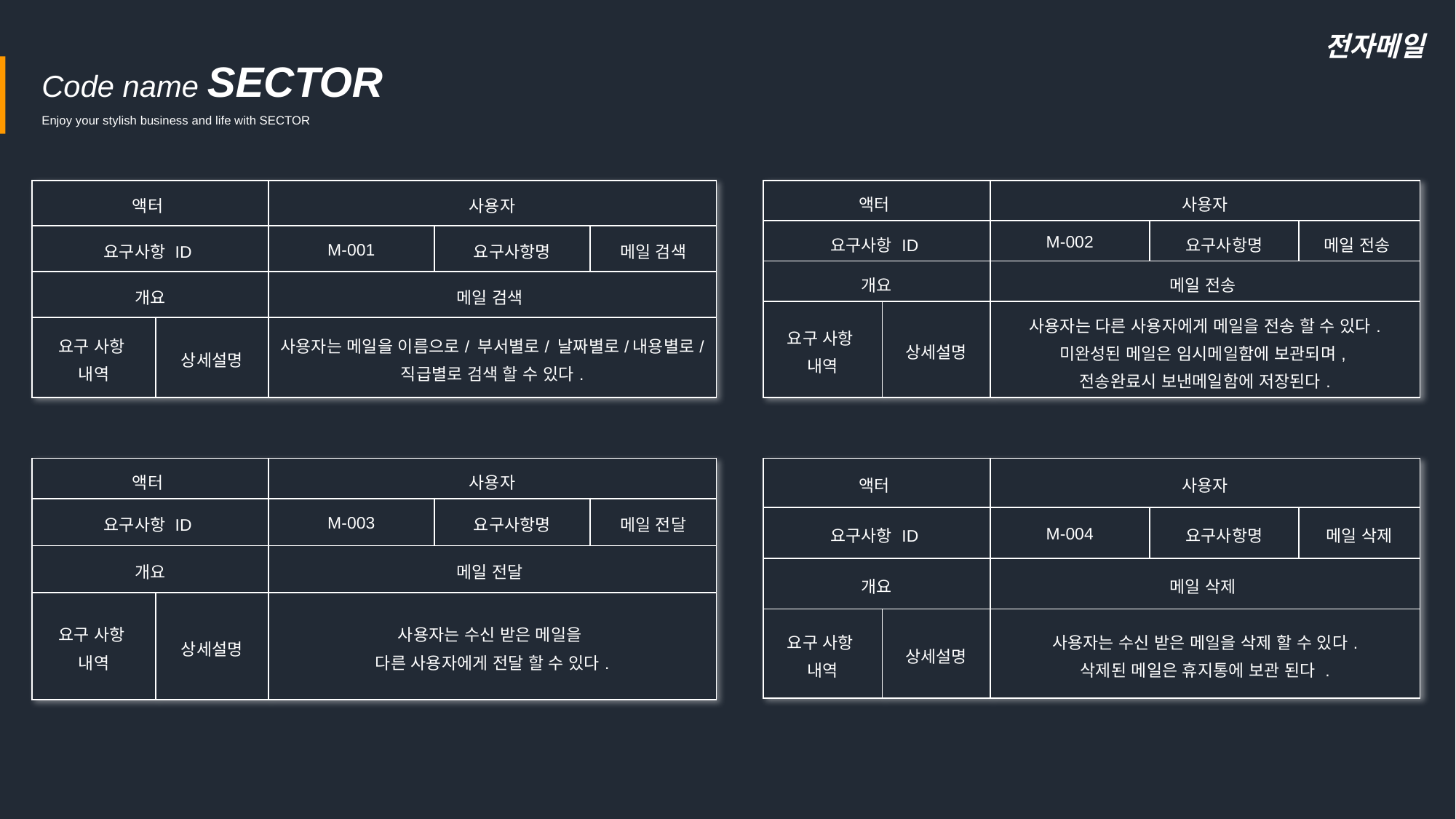

Code name SECTOR
Enjoy your stylish business and life with SECTOR
전자메일

| 액터 |  | 사용자 |  |  |
| --- | --- | --- | --- | --- |
| 요구사항 ID |  | M-001 | 요구사항명 | 메일 검색 |
| 개요 |  | 메일 검색 |  |  |
| 요구 사항 내역 | 상세설명 | 사용자는 메일을 이름으로/ 부서별로/ 날짜별로/내용별로/ 직급별로 검색 할 수 있다. |  |  |
| 액터 |  | 사용자 |  |  |
| --- | --- | --- | --- | --- |
| 요구사항 ID |  | M-002 | 요구사항명 | 메일 전송 |
| 개요 |  | 메일 전송 |  |  |
| 요구 사항 내역 | 상세설명 | 사용자는 다른 사용자에게 메일을 전송 할 수 있다. 미완성된 메일은 임시메일함에 보관되며, 전송완료시 보낸메일함에 저장된다. |  |  |
| 액터 |  | 사용자 |  |  |
| --- | --- | --- | --- | --- |
| 요구사항 ID |  | M-003 | 요구사항명 | 메일 전달 |
| 개요 |  | 메일 전달 |  |  |
| 요구 사항 내역 | 상세설명 | 사용자는 수신 받은 메일을 다른 사용자에게 전달 할 수 있다. |  |  |
| 액터 |  | 사용자 |  |  |
| --- | --- | --- | --- | --- |
| 요구사항 ID |  | M-004 | 요구사항명 | 메일 삭제 |
| 개요 |  | 메일 삭제 |  |  |
| 요구 사항 내역 | 상세설명 | 사용자는 수신 받은 메일을 삭제 할 수 있다. 삭제된 메일은 휴지통에 보관 된다 . |  |  |